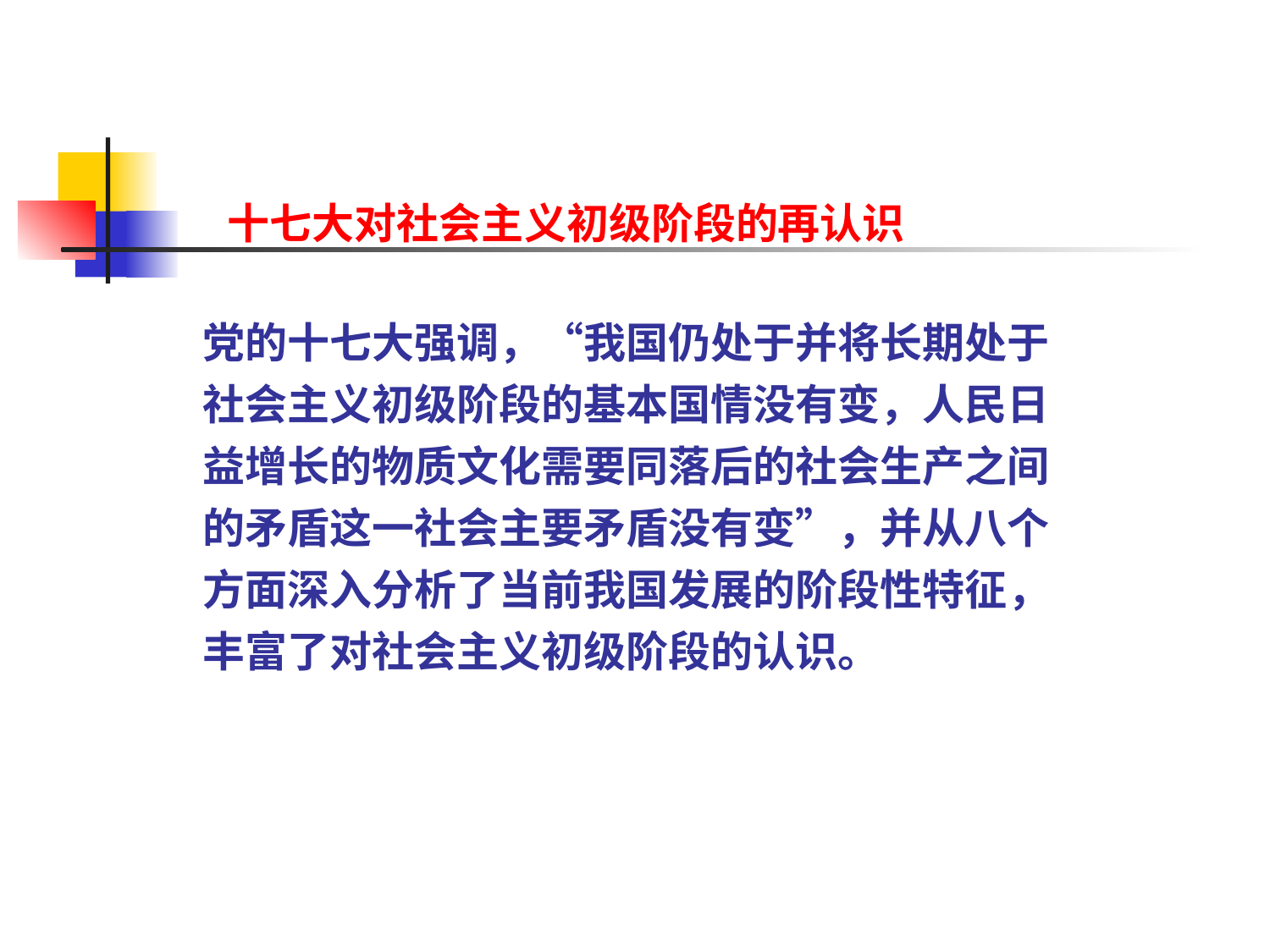

十七大对社会主义初级阶段的再认识
党的十七大强调，“我国仍处于并将长期处于社会主义初级阶段的基本国情没有变，人民日益增长的物质文化需要同落后的社会生产之间的矛盾这一社会主要矛盾没有变”，并从八个方面深入分析了当前我国发展的阶段性特征，丰富了对社会主义初级阶段的认识。